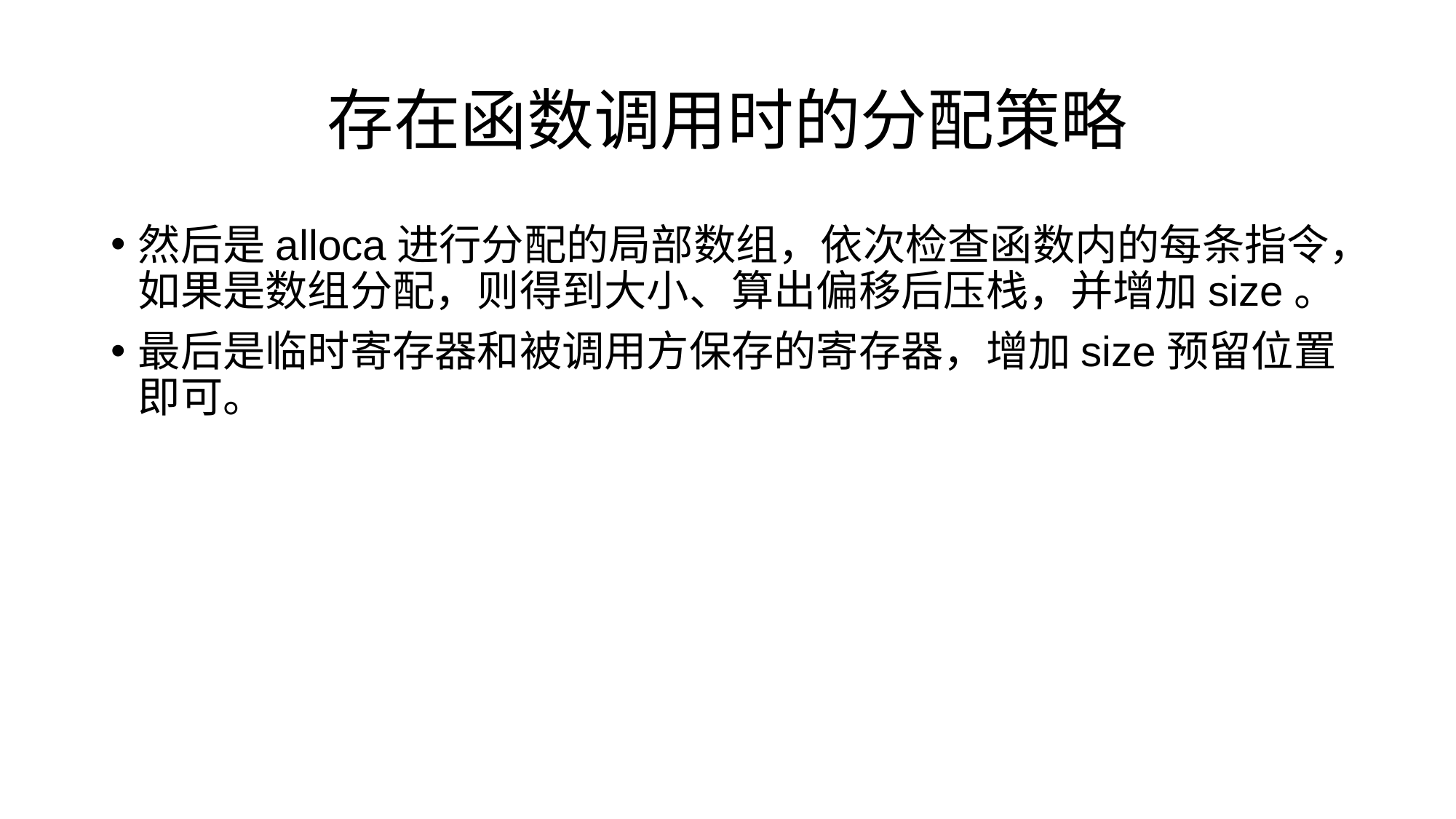

# 存在函数调用时的分配策略
然后是alloca进行分配的局部数组，依次检查函数内的每条指令，如果是数组分配，则得到大小、算出偏移后压栈，并增加size。
最后是临时寄存器和被调用方保存的寄存器，增加size预留位置即可。